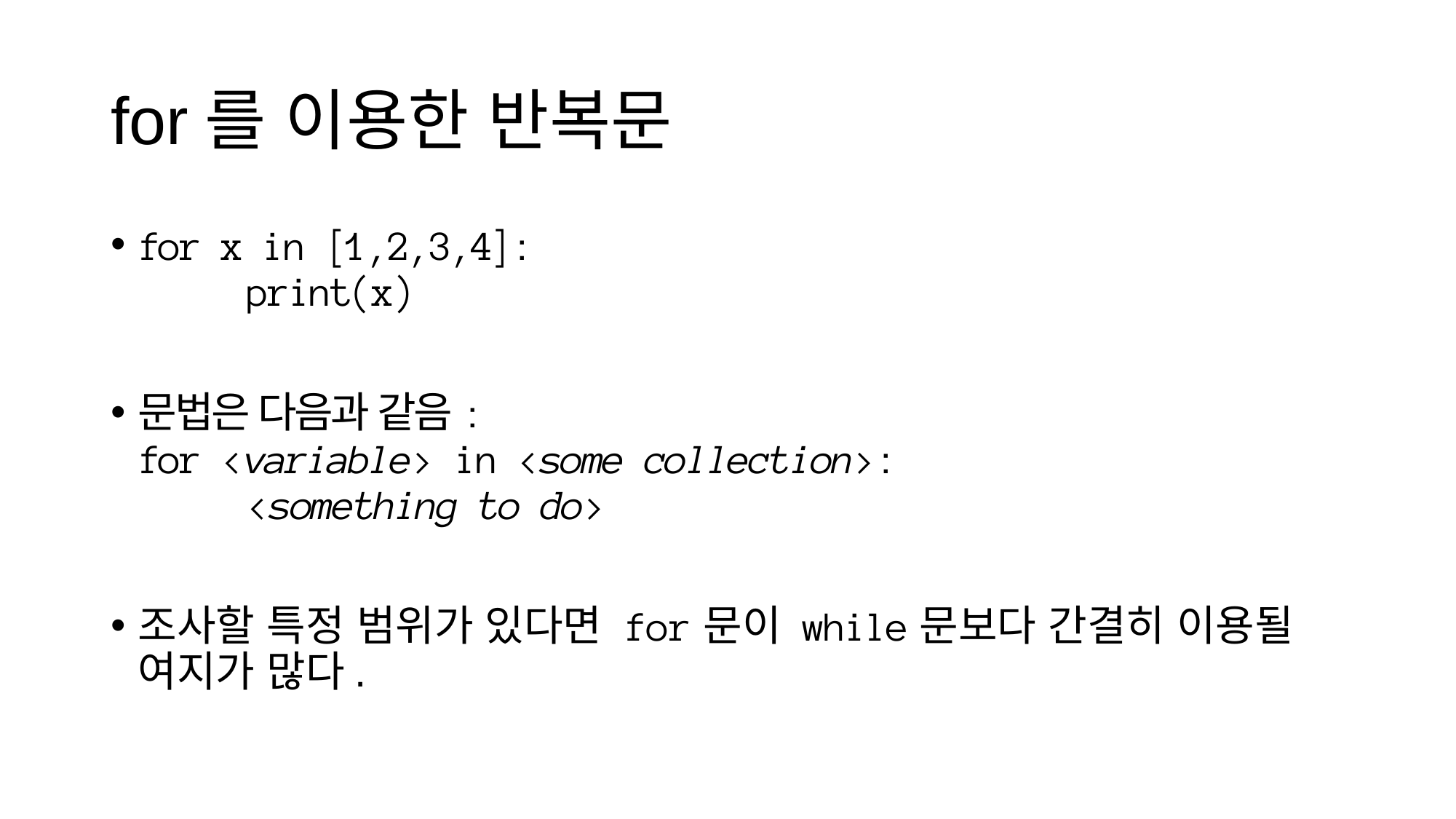

# for를 이용한 반복문
for x in [1,2,3,4]:
	print(x)

문법은 다음과 같음:
for <variable> in <some collection>:
	<something to do>

조사할 특정 범위가 있다면 for문이 while문보다 간결히 이용될 여지가 많다.